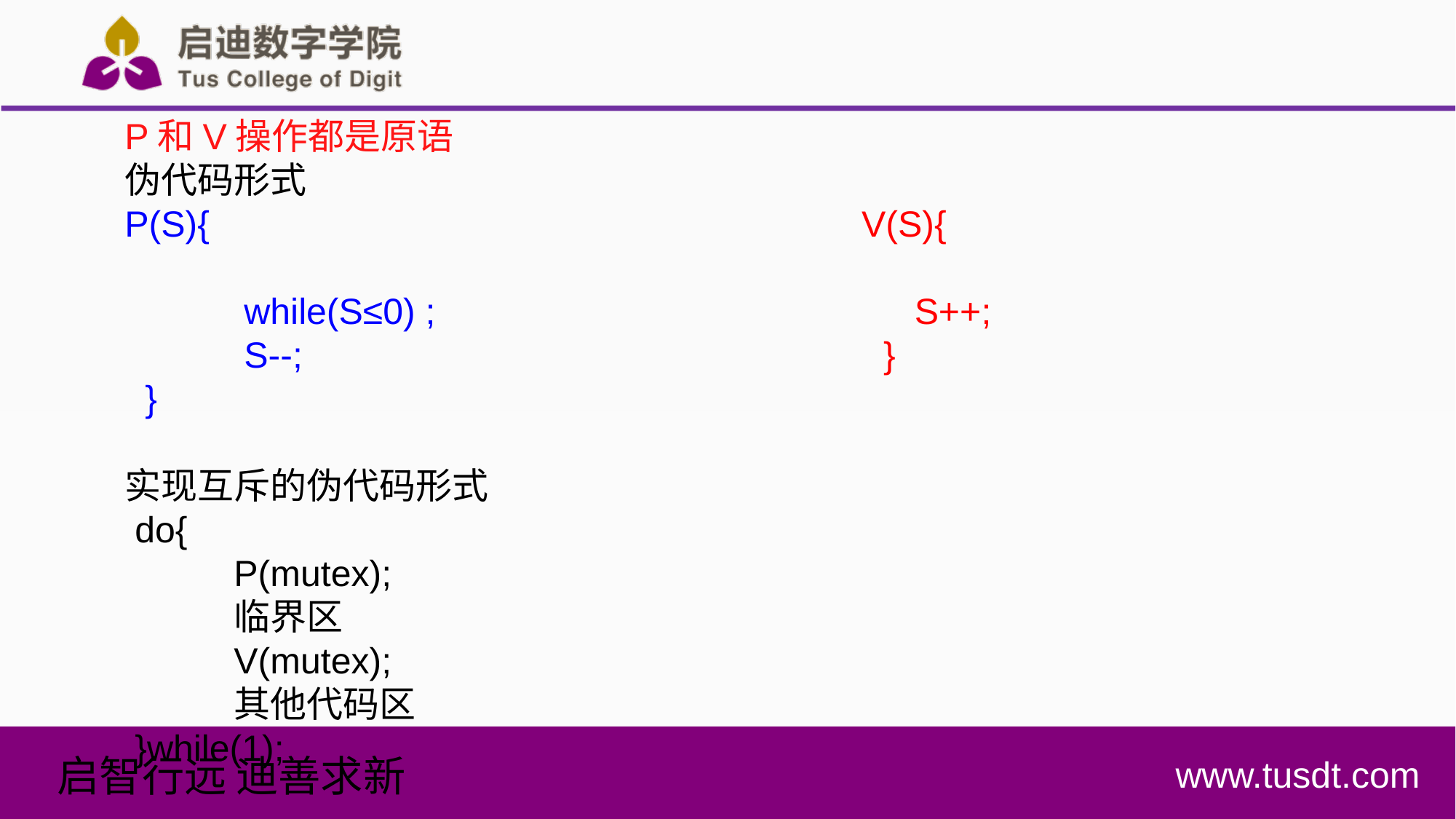

P和V操作都是原语
伪代码形式
P(S){                                                                V(S){
 	 while(S≤0) ;                                               S++;
	 S--;                                                         }
  }

实现互斥的伪代码形式
 do{
    	P(mutex);
    	临界区
    	V(mutex);
    	其他代码区
 }while(1);